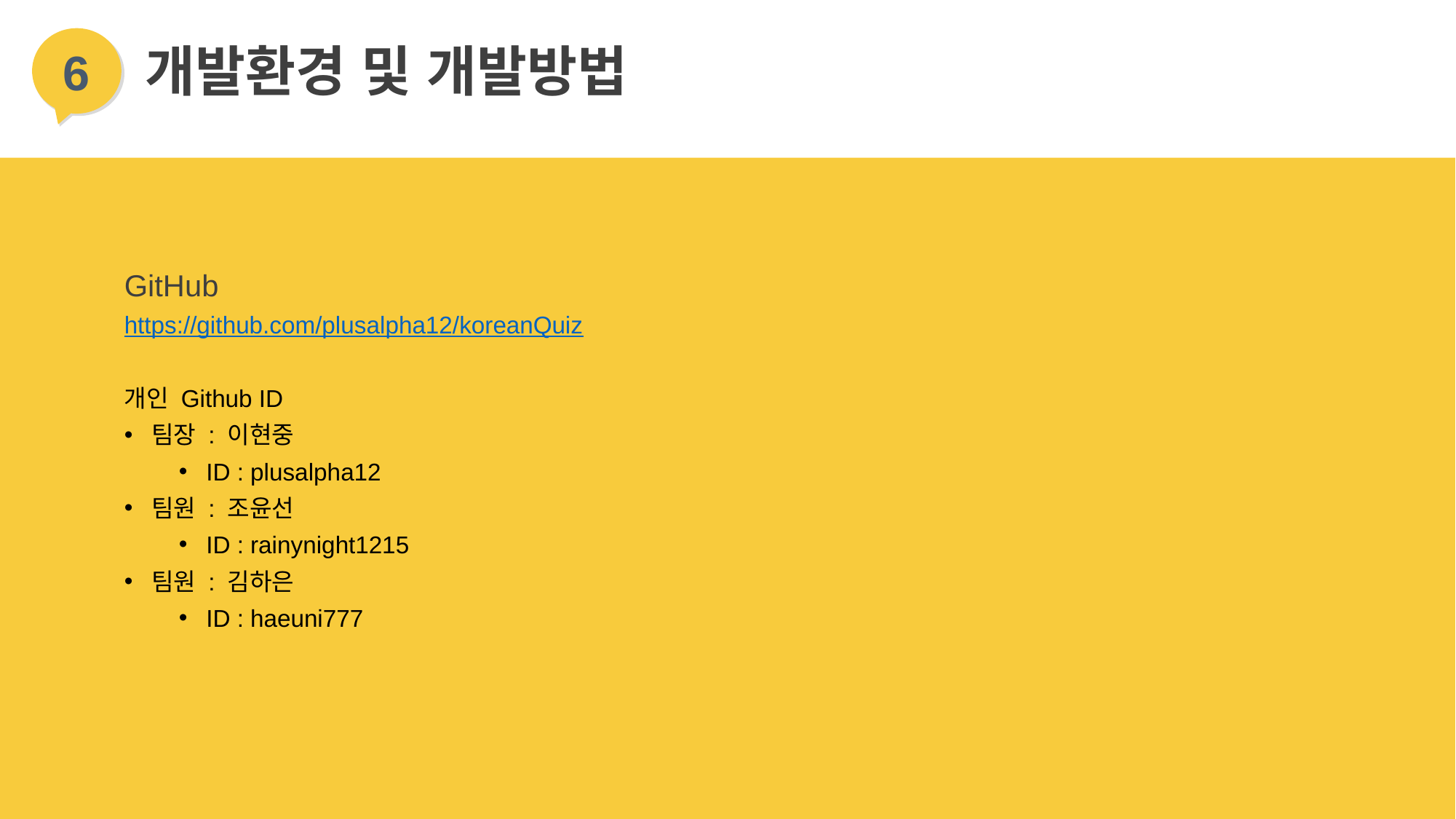

6

개발환경 및 개발방법

GitHub
https://github.com/plusalpha12/koreanQuiz

개인 Github ID
팀장 : 이현중
ID : plusalpha12
팀원 : 조윤선
ID : rainynight1215
팀원 : 김하은
ID : haeuni777